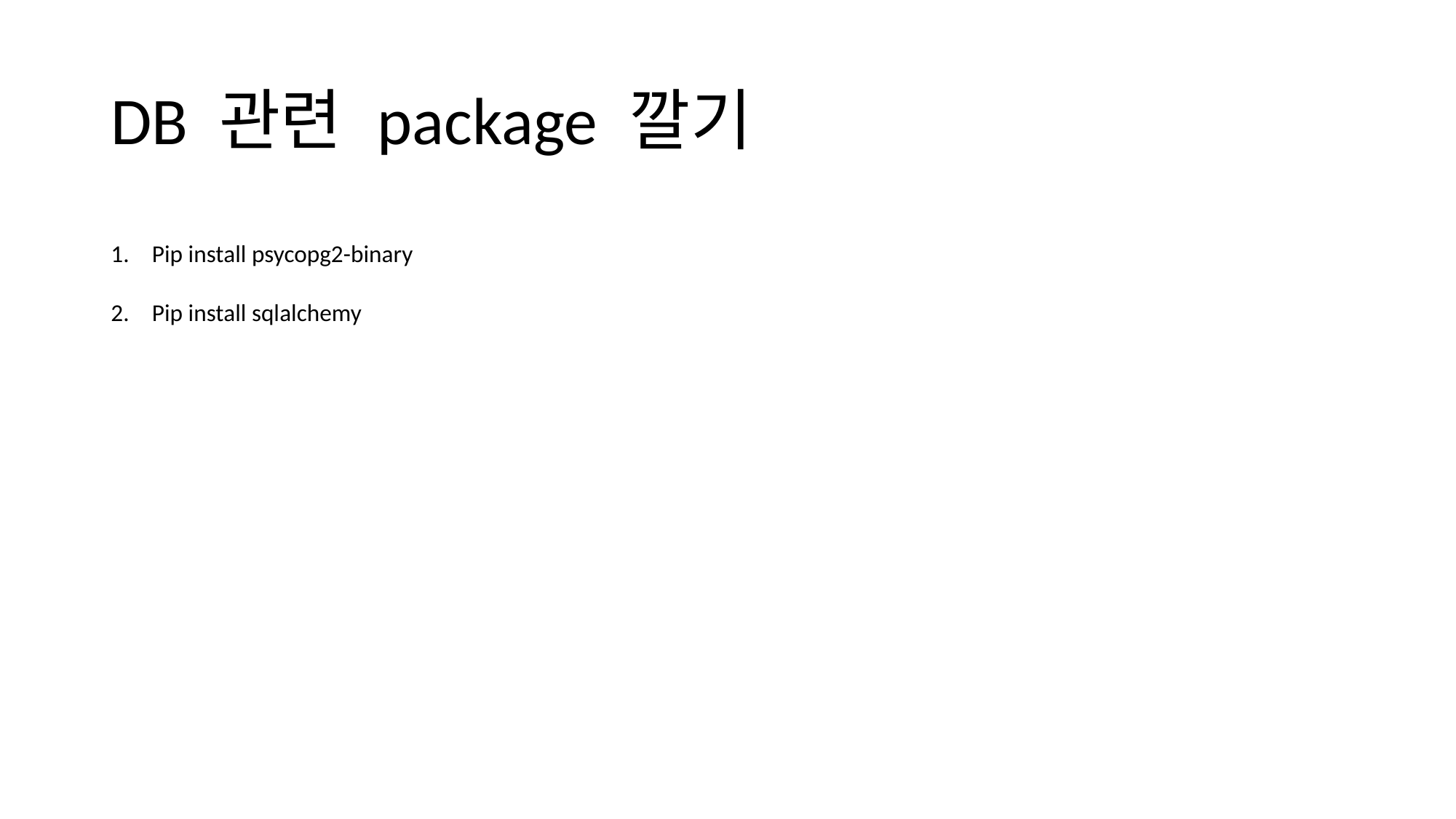

# DB 관련 package 깔기
Pip install psycopg2-binary
Pip install sqlalchemy